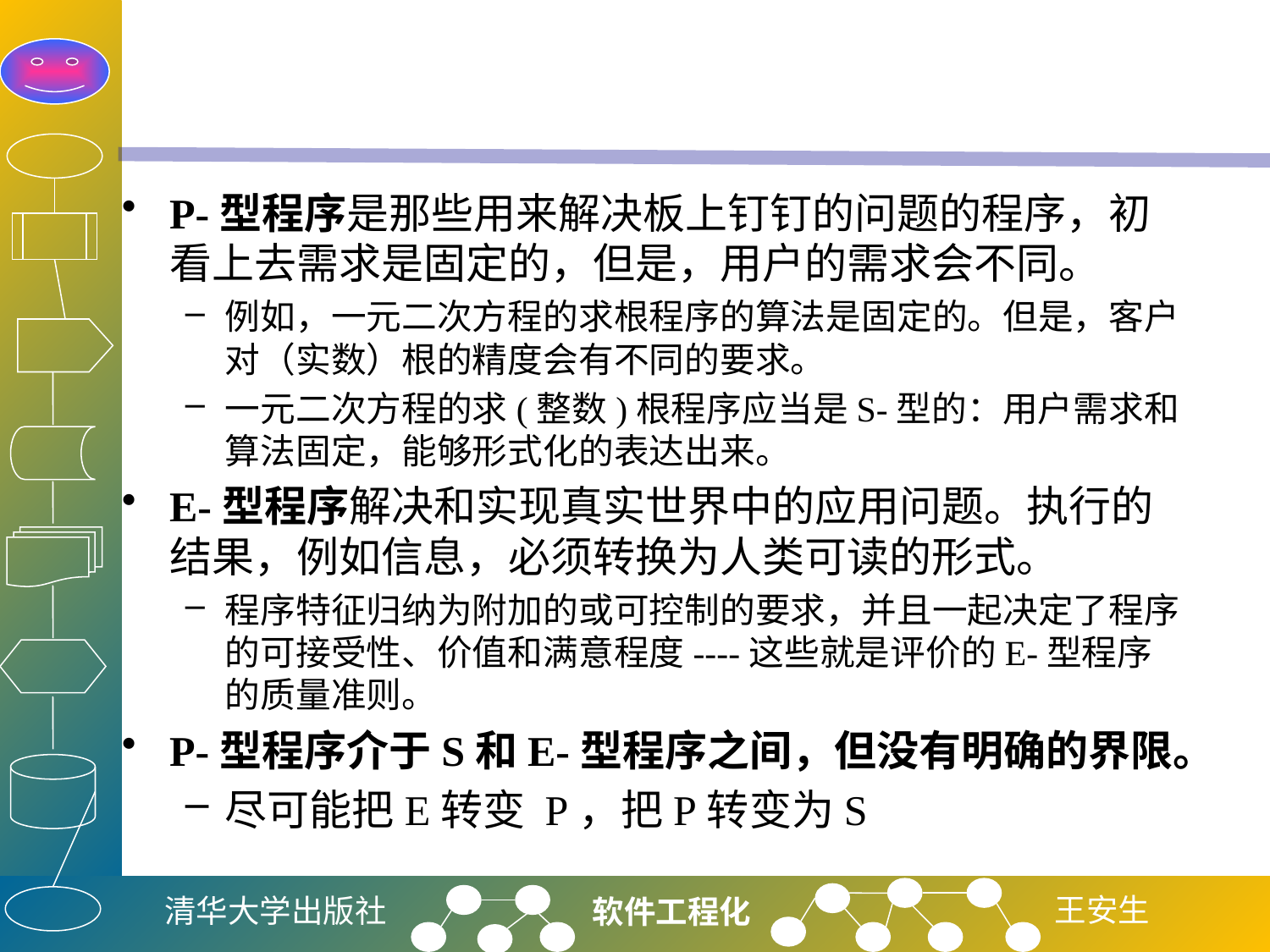

#
P-型程序是那些用来解决板上钉钉的问题的程序，初看上去需求是固定的，但是，用户的需求会不同。
例如，一元二次方程的求根程序的算法是固定的。但是，客户对（实数）根的精度会有不同的要求。
一元二次方程的求(整数)根程序应当是S-型的：用户需求和算法固定，能够形式化的表达出来。
E-型程序解决和实现真实世界中的应用问题。执行的结果，例如信息，必须转换为人类可读的形式。
程序特征归纳为附加的或可控制的要求，并且一起决定了程序的可接受性、价值和满意程度----这些就是评价的E-型程序的质量准则。
P-型程序介于S和E-型程序之间，但没有明确的界限。
尽可能把E转变 P，把P转变为S